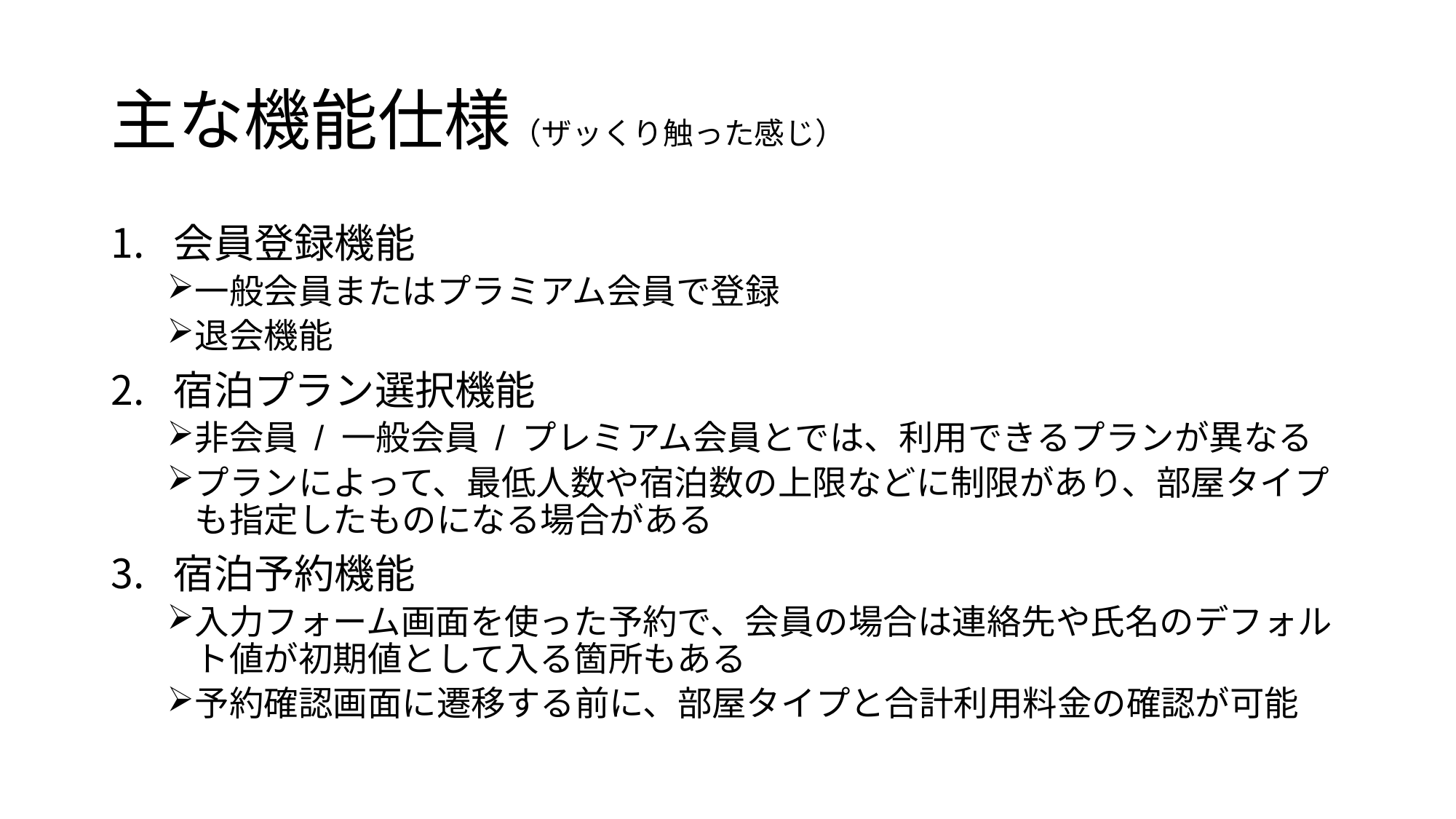

# 主な機能仕様（ザッくり触った感じ）
会員登録機能
一般会員またはプラミアム会員で登録
退会機能
宿泊プラン選択機能
非会員 / 一般会員 / プレミアム会員とでは、利用できるプランが異なる
プランによって、最低人数や宿泊数の上限などに制限があり、部屋タイプも指定したものになる場合がある
宿泊予約機能
入力フォーム画面を使った予約で、会員の場合は連絡先や氏名のデフォルト値が初期値として入る箇所もある
予約確認画面に遷移する前に、部屋タイプと合計利用料金の確認が可能